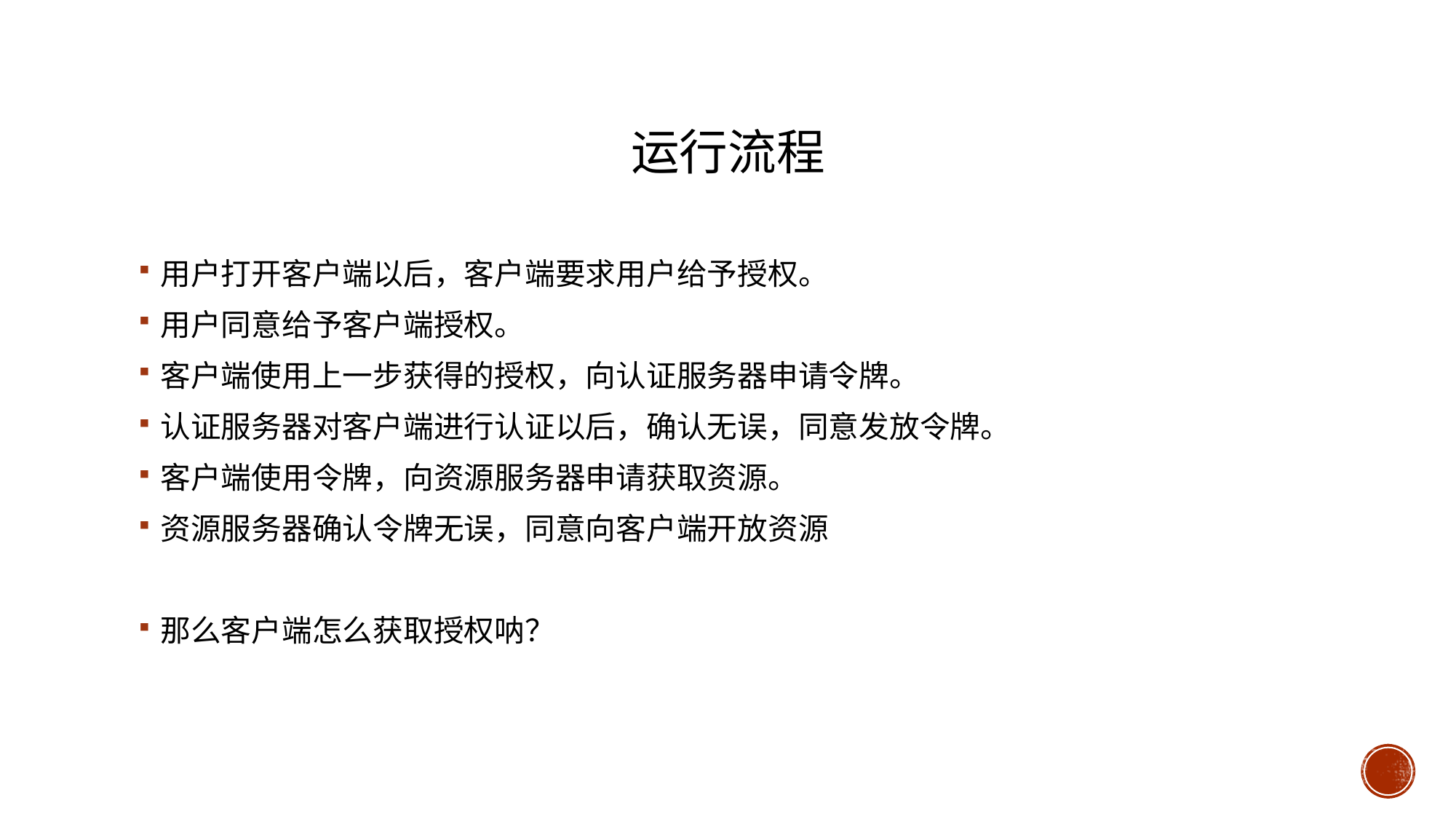

# 运行流程
用户打开客户端以后，客户端要求用户给予授权。
用户同意给予客户端授权。
客户端使用上一步获得的授权，向认证服务器申请令牌。
认证服务器对客户端进行认证以后，确认无误，同意发放令牌。
客户端使用令牌，向资源服务器申请获取资源。
资源服务器确认令牌无误，同意向客户端开放资源

那么客户端怎么获取授权呐？